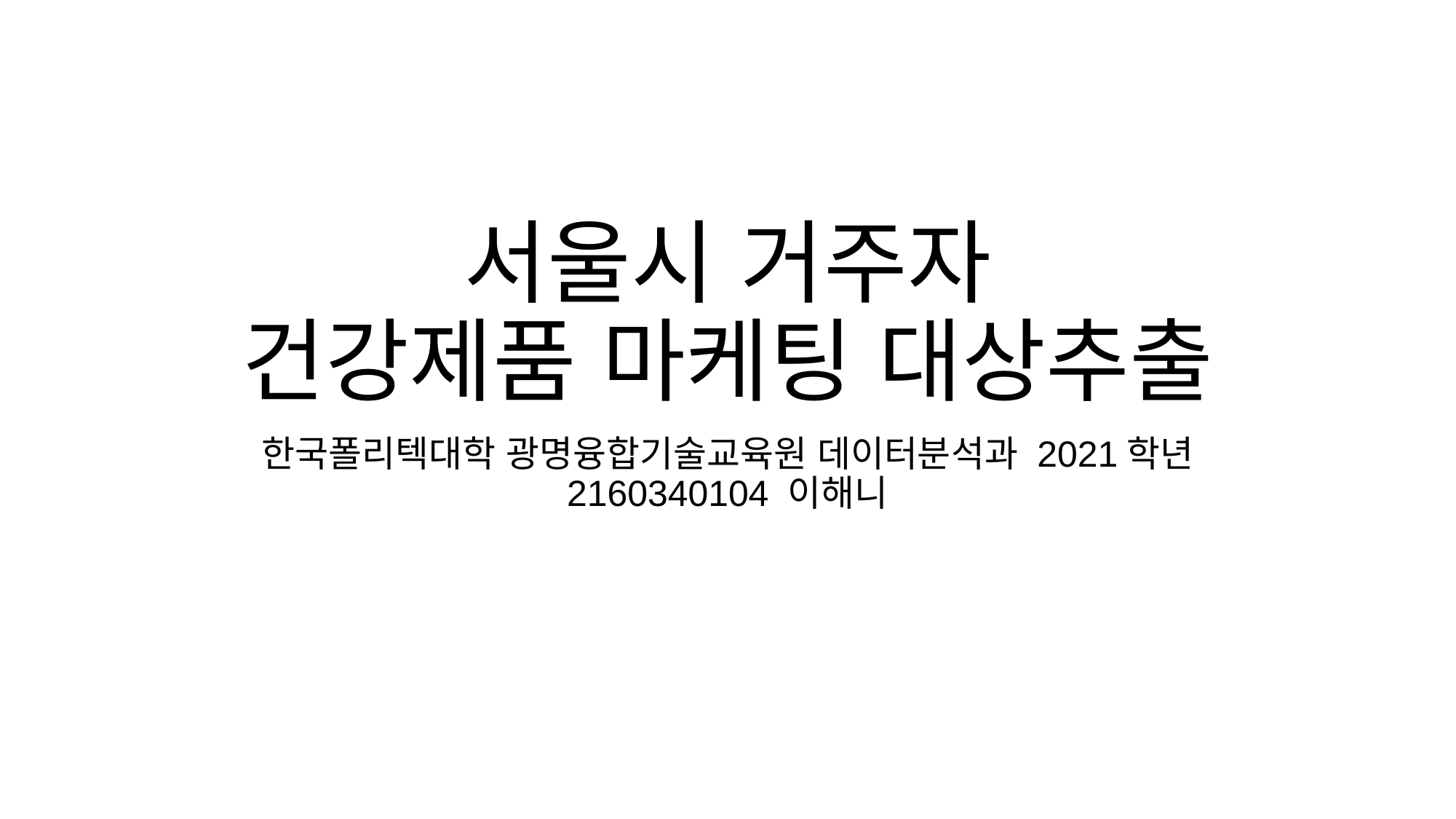

# 서울시 거주자 건강제품 마케팅 대상추출
한국폴리텍대학 광명융합기술교육원 데이터분석과 2021학년 2160340104 이해니